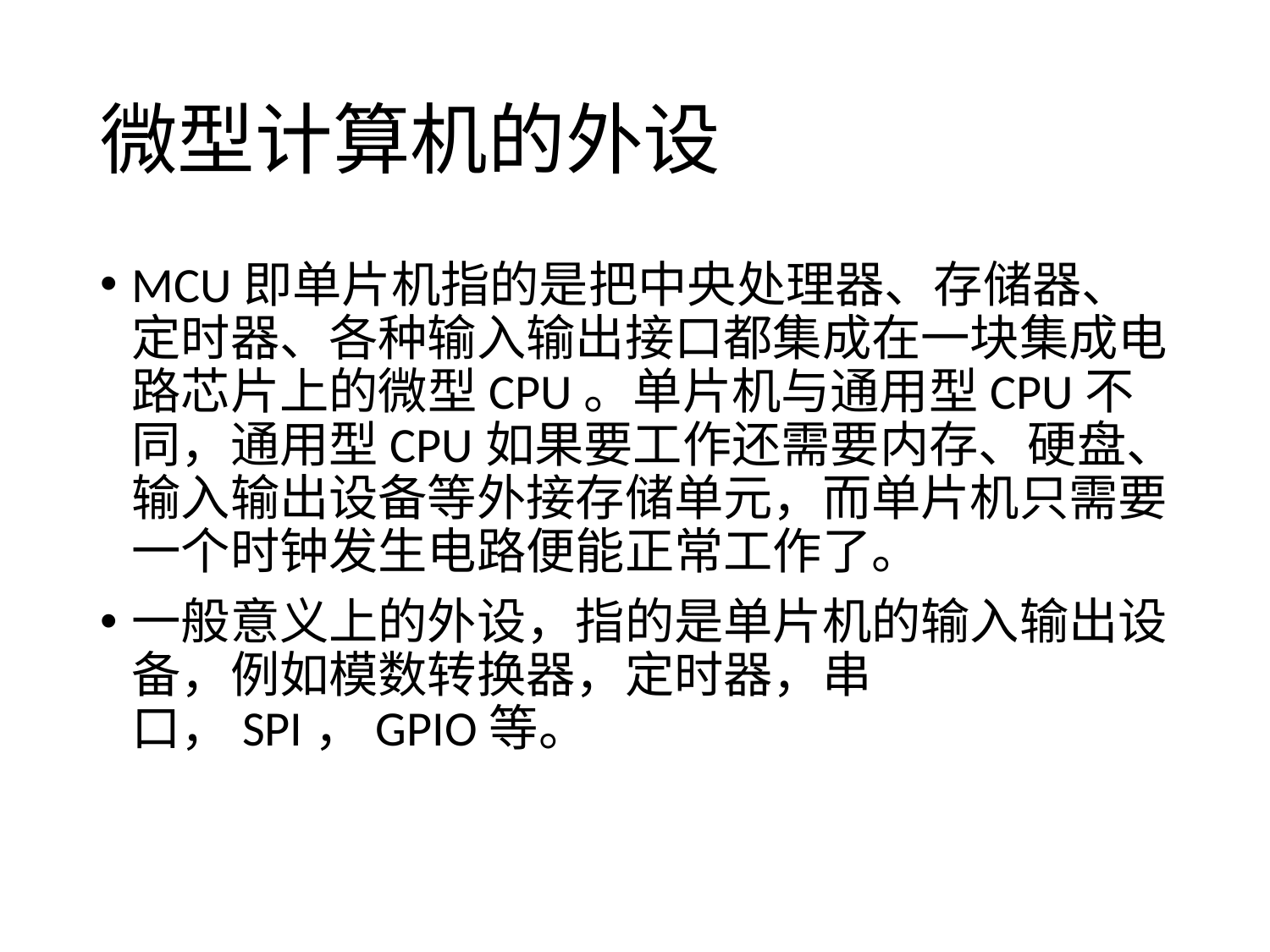

# 微型计算机的外设
MCU即单片机指的是把中央处理器、存储器、定时器、各种输入输出接口都集成在一块集成电路芯片上的微型CPU。单片机与通用型CPU不同，通用型CPU如果要工作还需要内存、硬盘、输入输出设备等外接存储单元，而单片机只需要一个时钟发生电路便能正常工作了。
一般意义上的外设，指的是单片机的输入输出设备，例如模数转换器，定时器，串口，SPI，GPIO等。